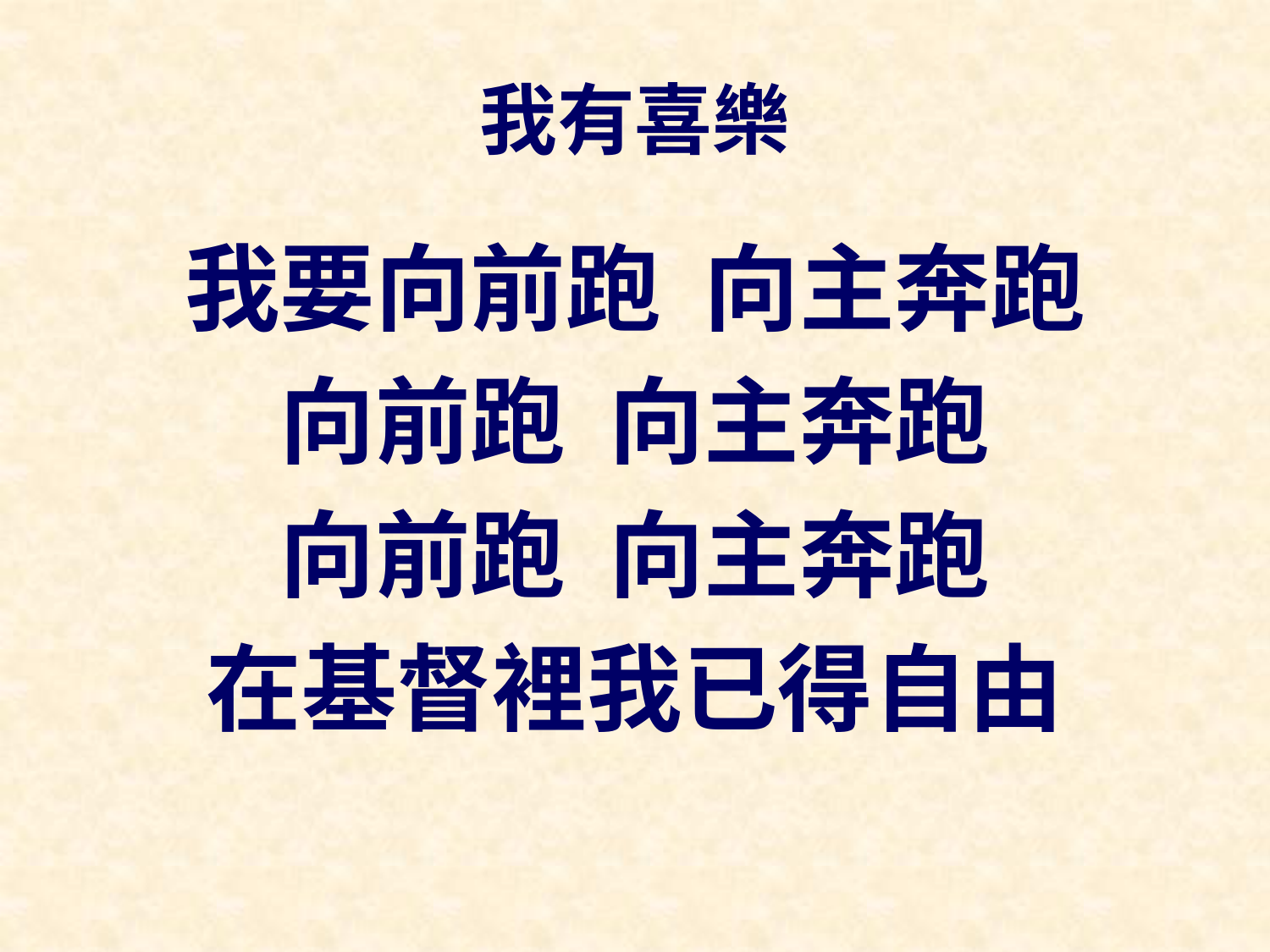

# 我有喜樂
我要向前跑  向主奔跑
向前跑  向主奔跑
向前跑  向主奔跑
在基督裡我已得自由